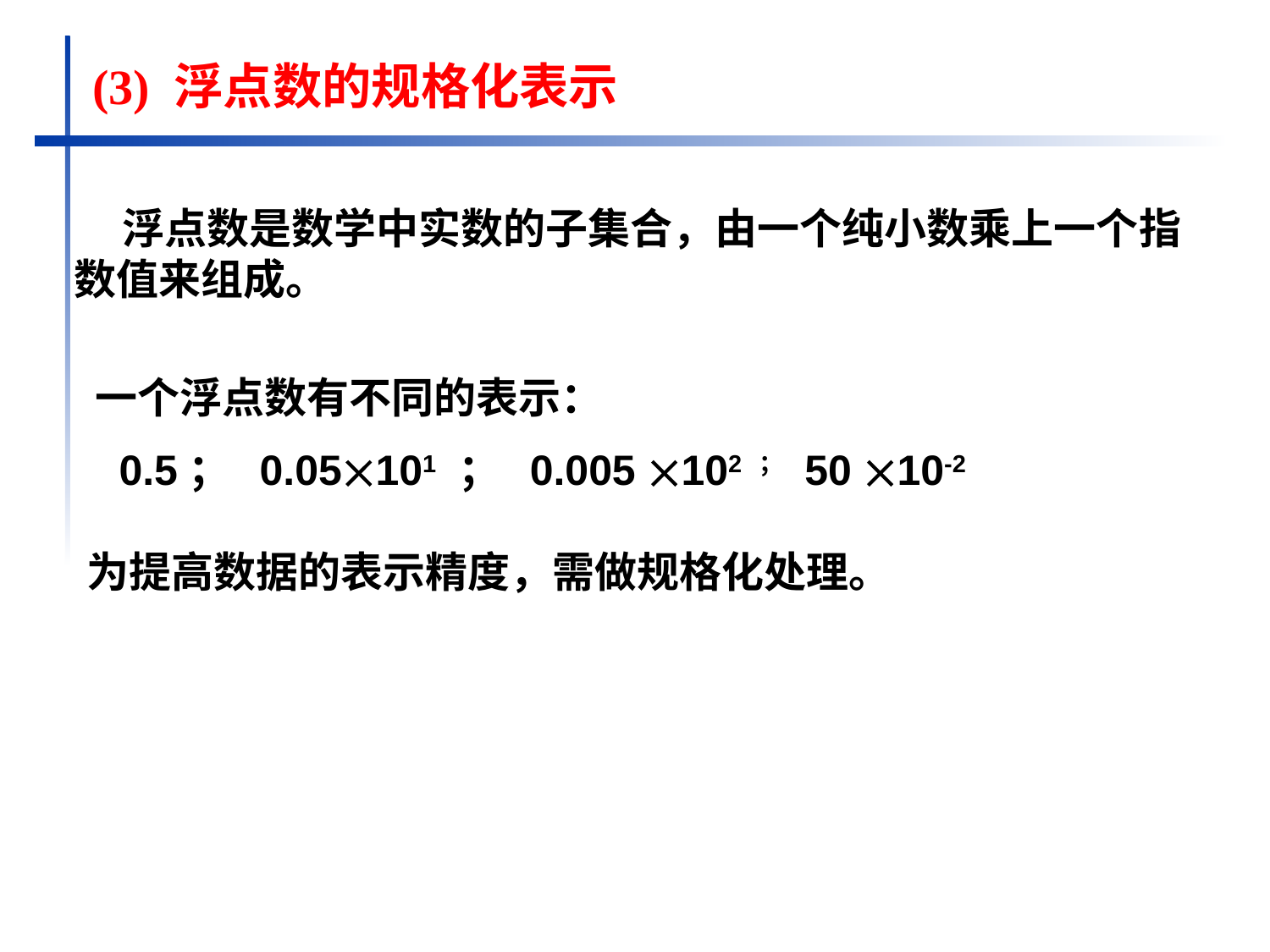

(3) 浮点数的规格化表示
    浮点数是数学中实数的子集合，由一个纯小数乘上一个指数值来组成。
一个浮点数有不同的表示：
  0.5；  0.05×101 ；  0.005 ×102 ；  50 ×10-2
为提高数据的表示精度，需做规格化处理。